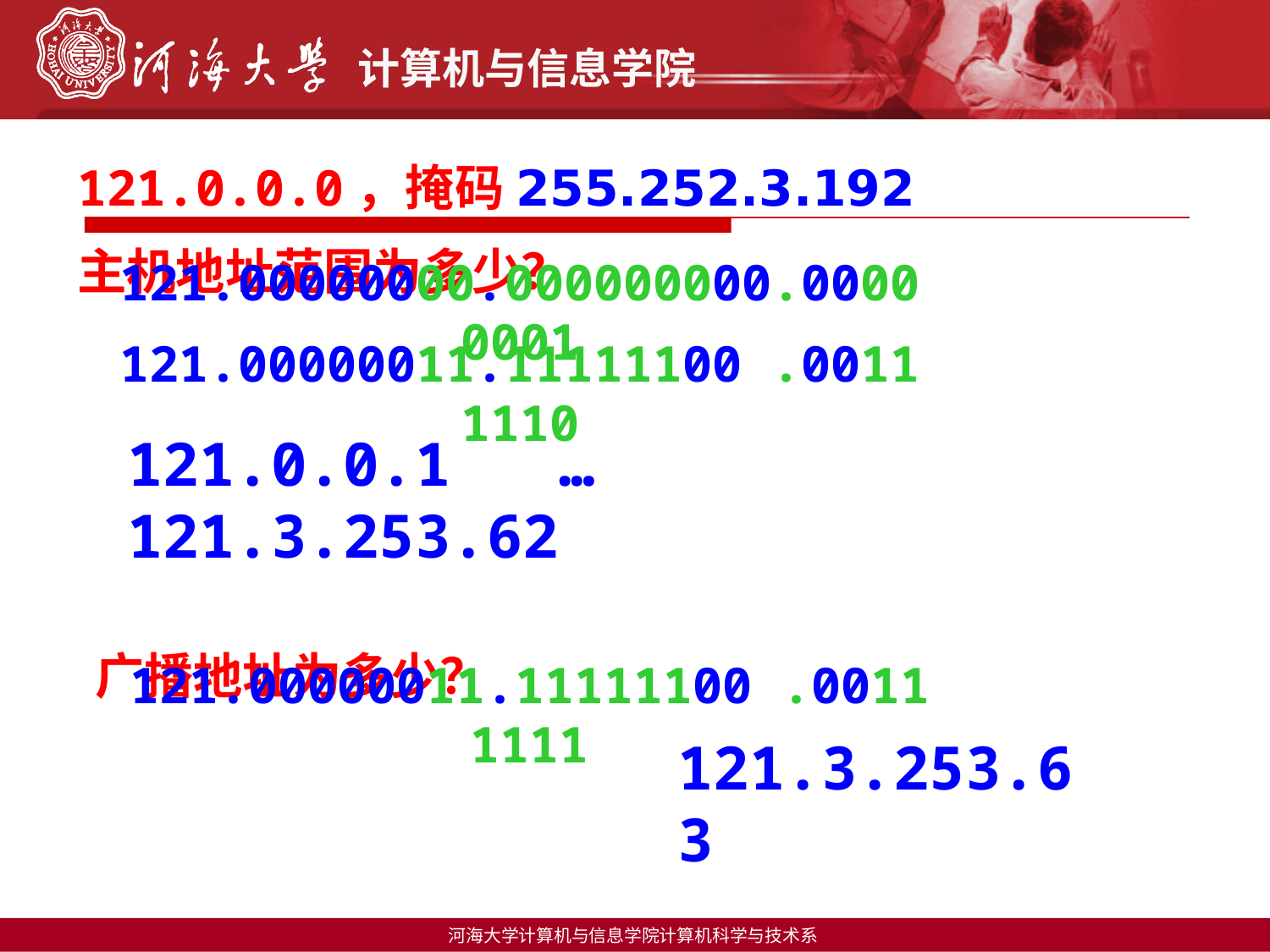

121.0.0.0，掩码255.252.3.192
主机地址范围为多少？
121.00000000.000000000.00000001
121.00000011.11111100 .00111110

121.0.0.1   …   121.3.253.62
广播地址为多少？
121.00000011.11111100 .00111111
121.3.253.63